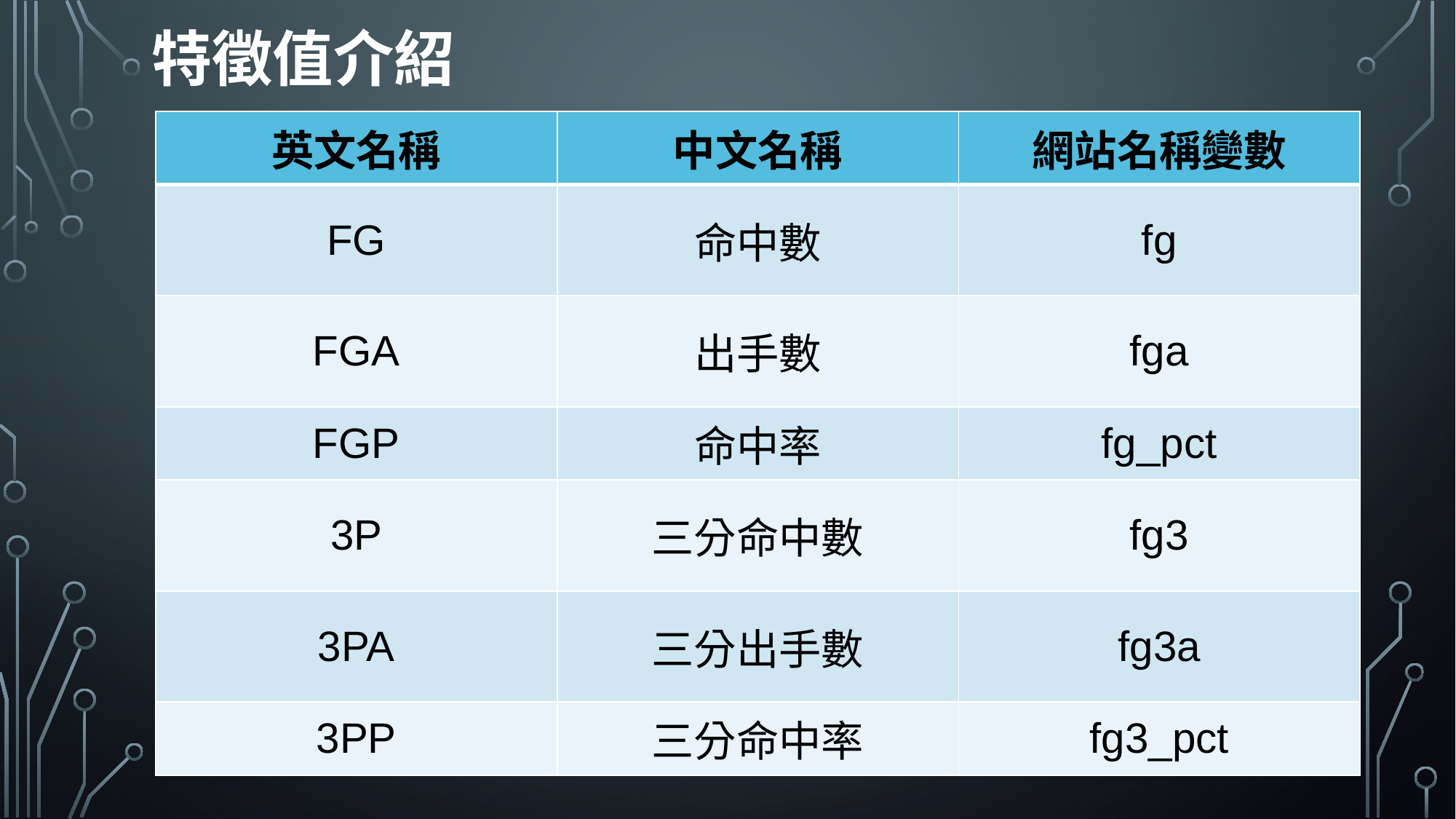

特徵值介紹
| 英文名稱 | 中文名稱 | 網站名稱變數 |
| --- | --- | --- |
| FG | 命中數 | fg |
| FGA | 出手數 | fga |
| FGP | 命中率 | fg\_pct |
| 3P | 三分命中數 | fg3 |
| 3PA | 三分出手數 | fg3a |
| 3PP | 三分命中率 | fg3\_pct |